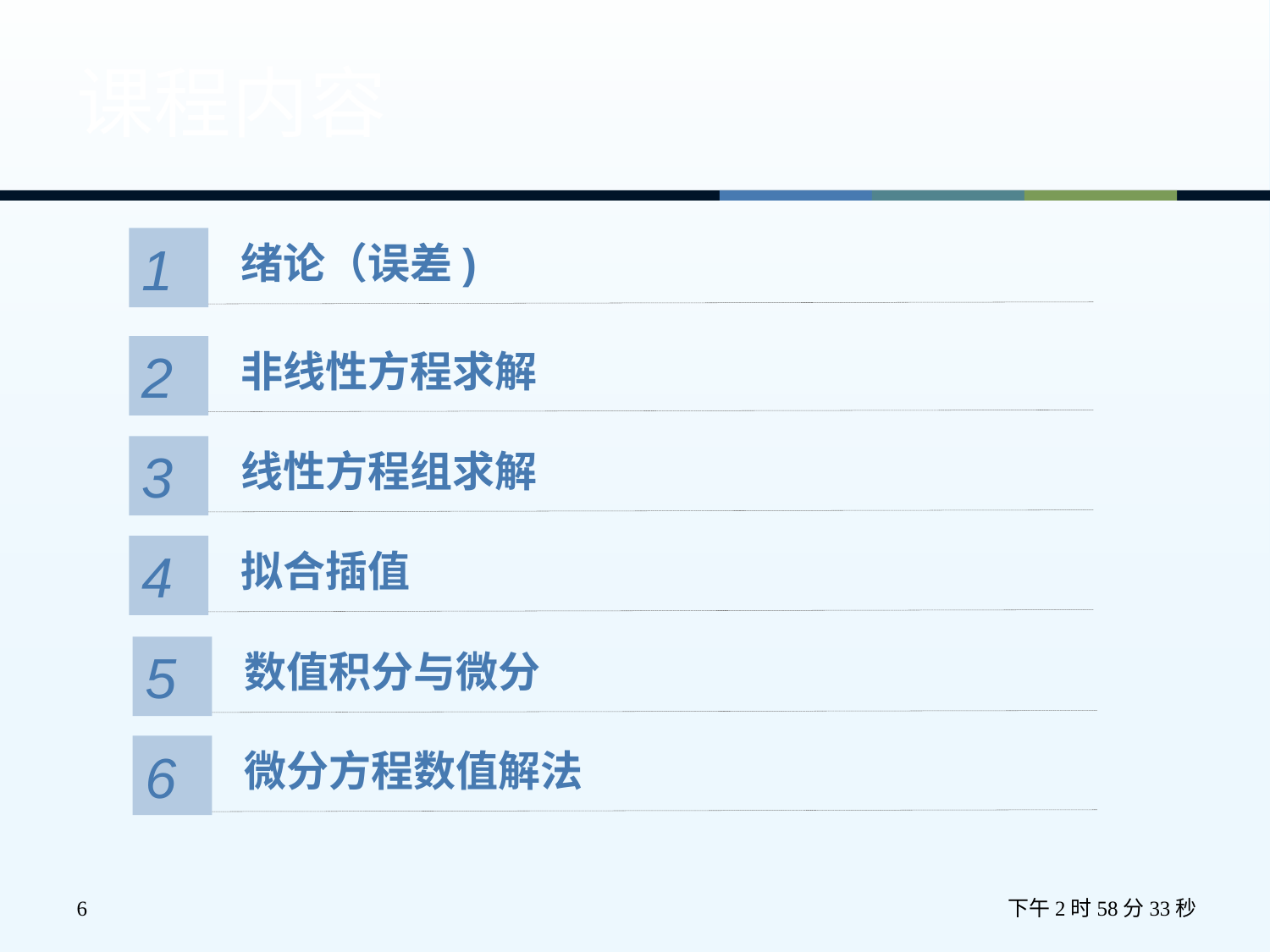

# 课程内容
1
绪论（误差)
2
非线性方程求解
3
线性方程组求解
4
拟合插值
5
数值积分与微分
6
微分方程数值解法
6
下午2时58分33秒